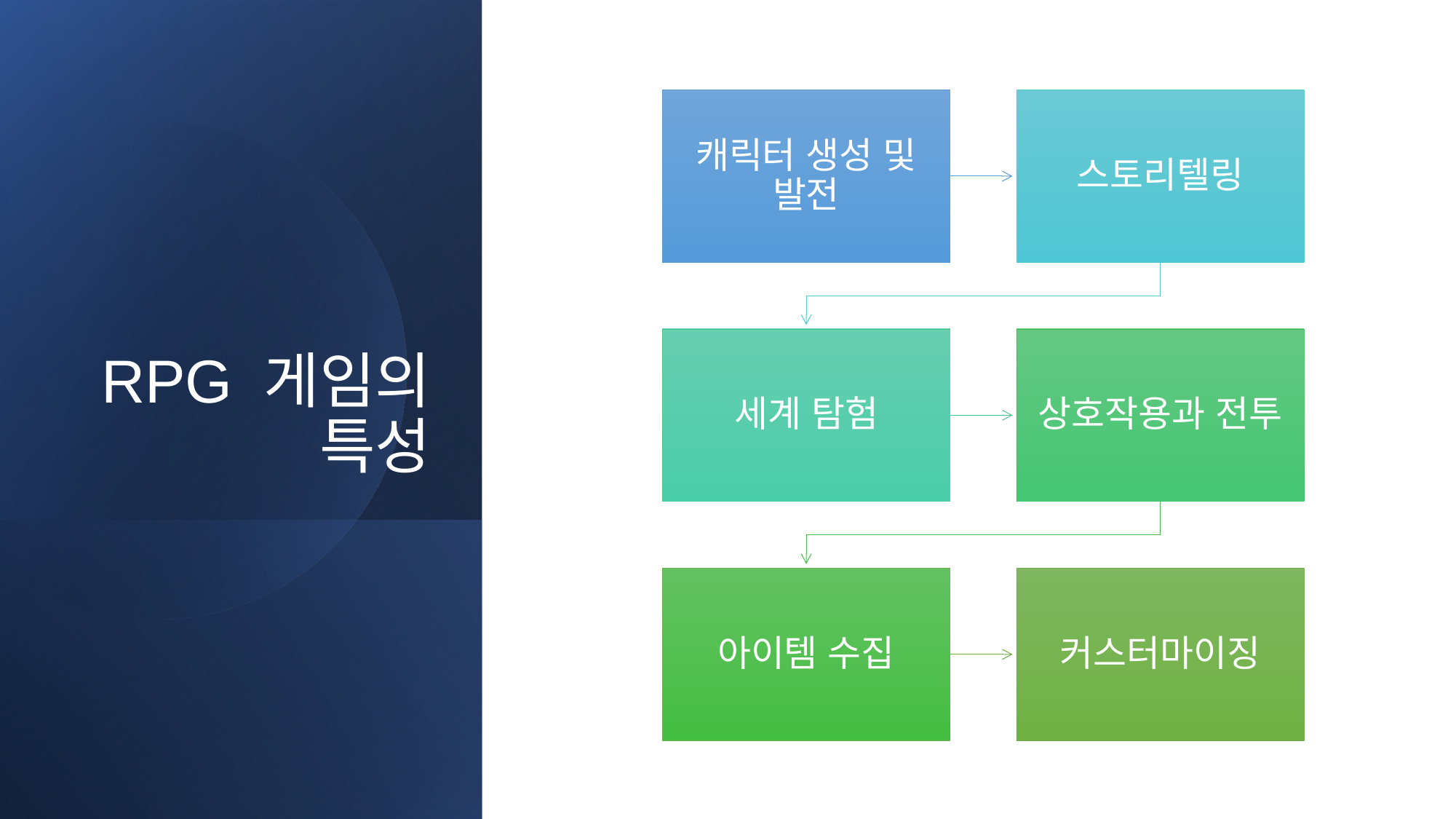

캐릭터 생성 및 발전

스토리텔링

세계 탐험

상호작용과 전투

아이템 수집
커스터마이징

# RPG 게임의 특성